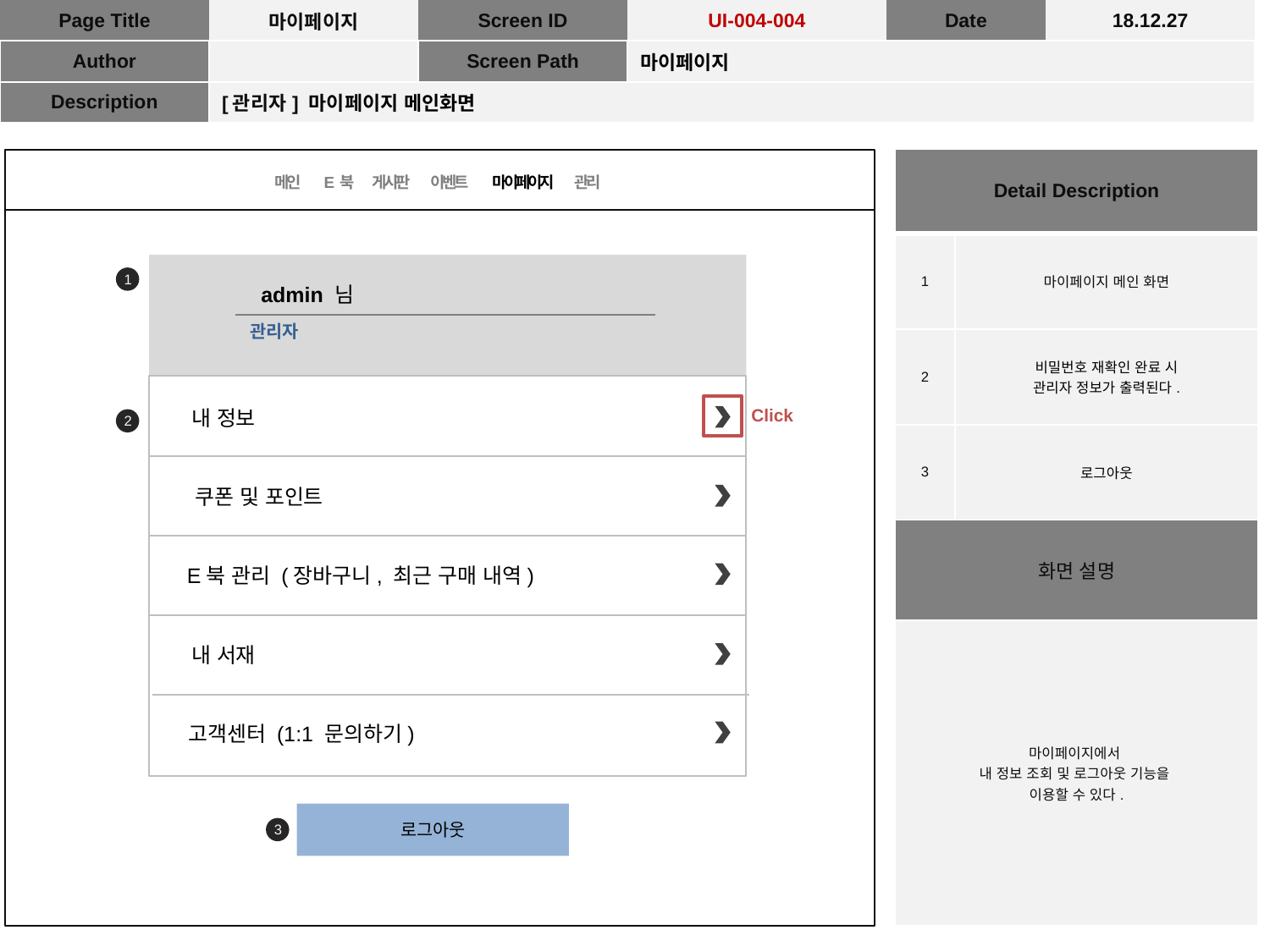

| Page Title | 마이페이지 | Screen ID | UI-004-004 | Date | 18.12.27 |
| --- | --- | --- | --- | --- | --- |
| Author |  | Screen Path | 마이페이지 |  |  |
| Description | [관리자] 마이페이지 메인화면 |  |  |  |  |
| Detail Description |  |
| --- | --- |
| 1 | 마이페이지 메인 화면 |
| 2 | 비밀번호 재확인 완료 시 관리자 정보가 출력된다. |
| 3 | 로그아웃 |
| 화면 설명 |  |
| 마이페이지에서 내 정보 조회 및 로그아웃 기능을 이용할 수 있다. |  |

E 북
메인
마이페이지
관리
게시판
이벤트

1

admin 님
관리자

Click
내 정보
2

쿠폰 및 포인트

E북 관리 (장바구니, 최근 구매 내역)

내 서재

고객센터 (1:1 문의하기)

로그아웃
3